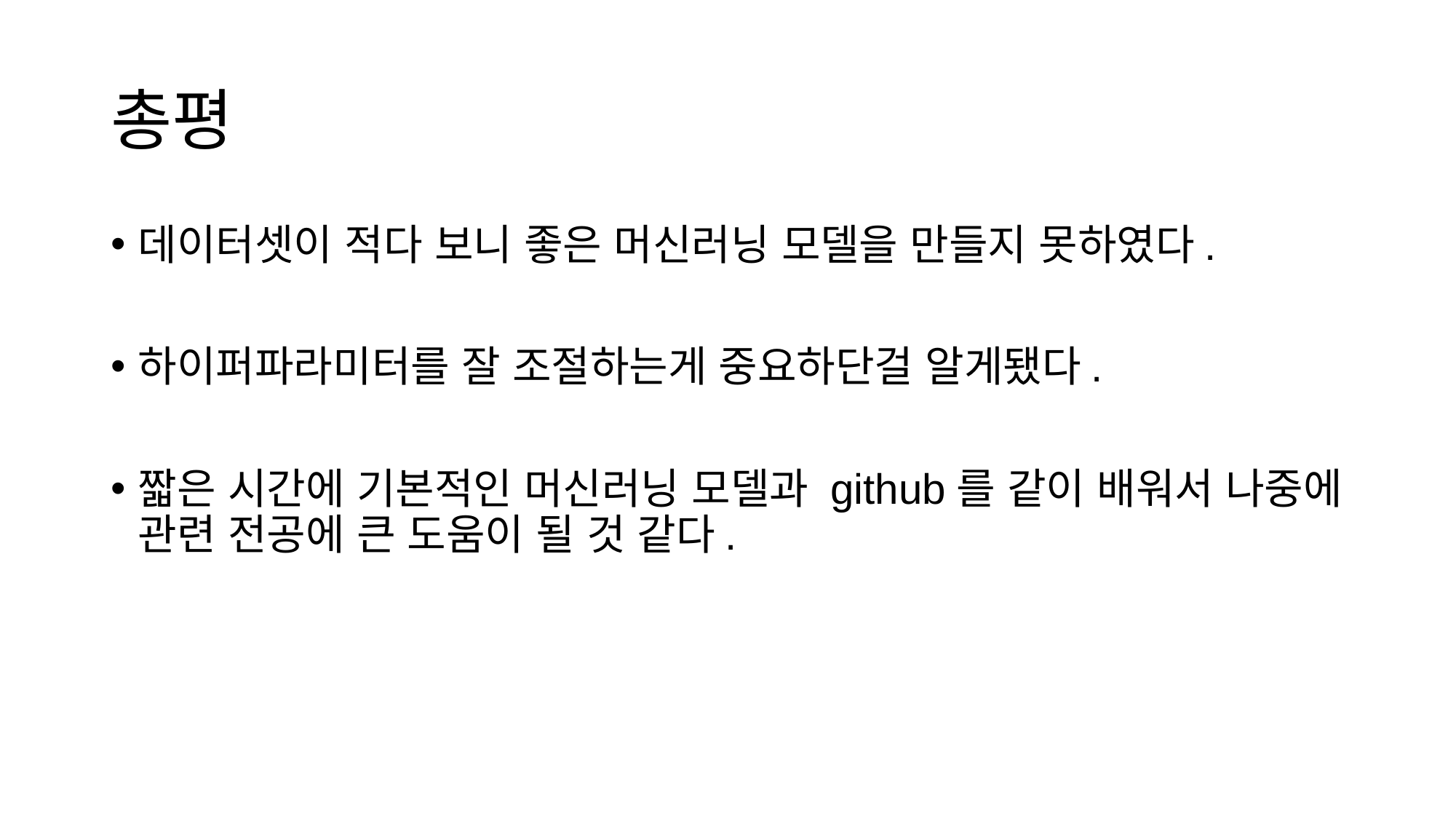

# 총평
데이터셋이 적다 보니 좋은 머신러닝 모델을 만들지 못하였다.

하이퍼파라미터를 잘 조절하는게 중요하단걸 알게됐다.

짧은 시간에 기본적인 머신러닝 모델과 github를 같이 배워서 나중에 관련 전공에 큰 도움이 될 것 같다.